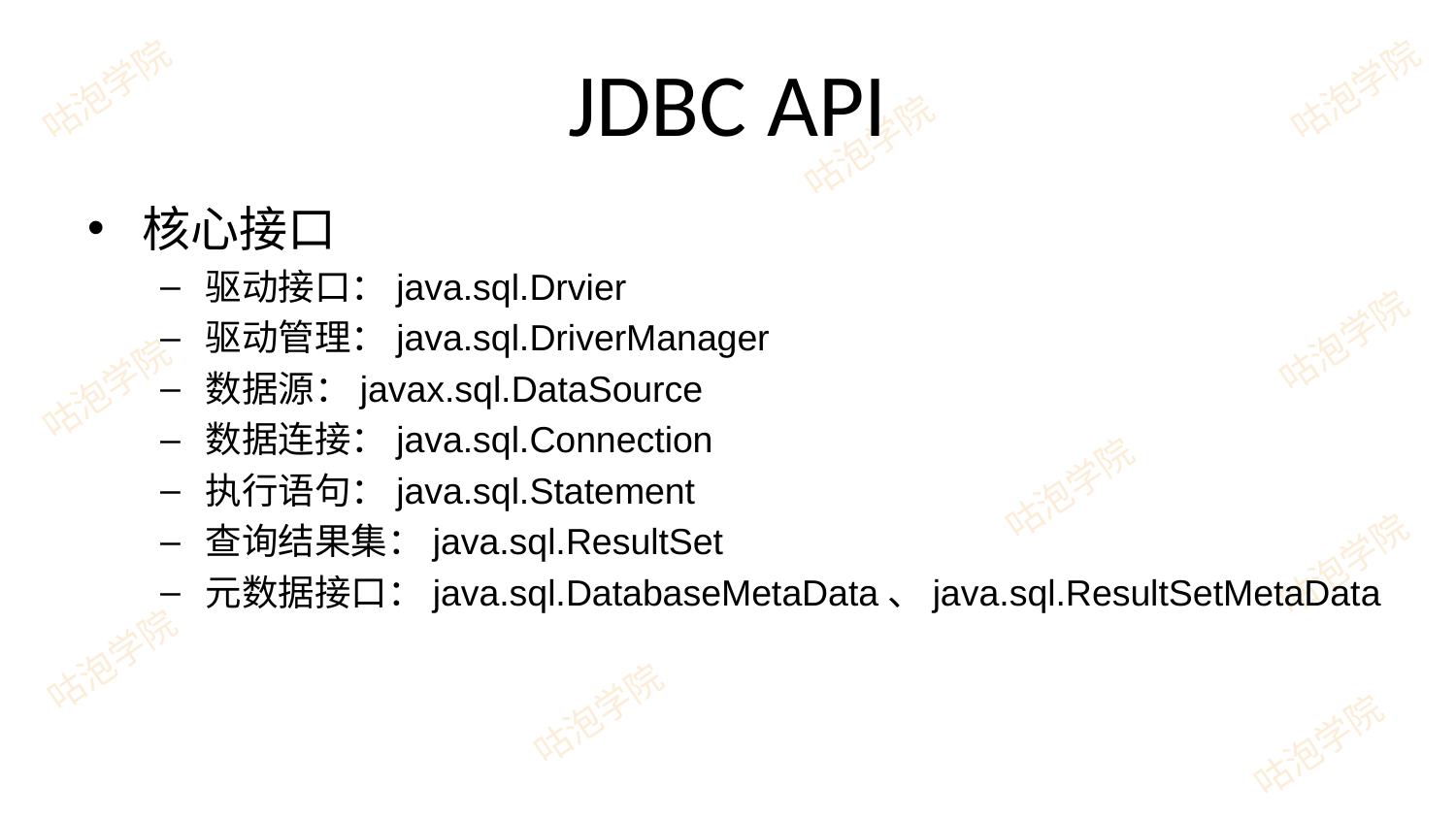

# JDBC API
核心接口
驱动接口：java.sql.Drvier
驱动管理：java.sql.DriverManager
数据源：javax.sql.DataSource
数据连接：java.sql.Connection
执行语句：java.sql.Statement
查询结果集：java.sql.ResultSet
元数据接口：java.sql.DatabaseMetaData、java.sql.ResultSetMetaData